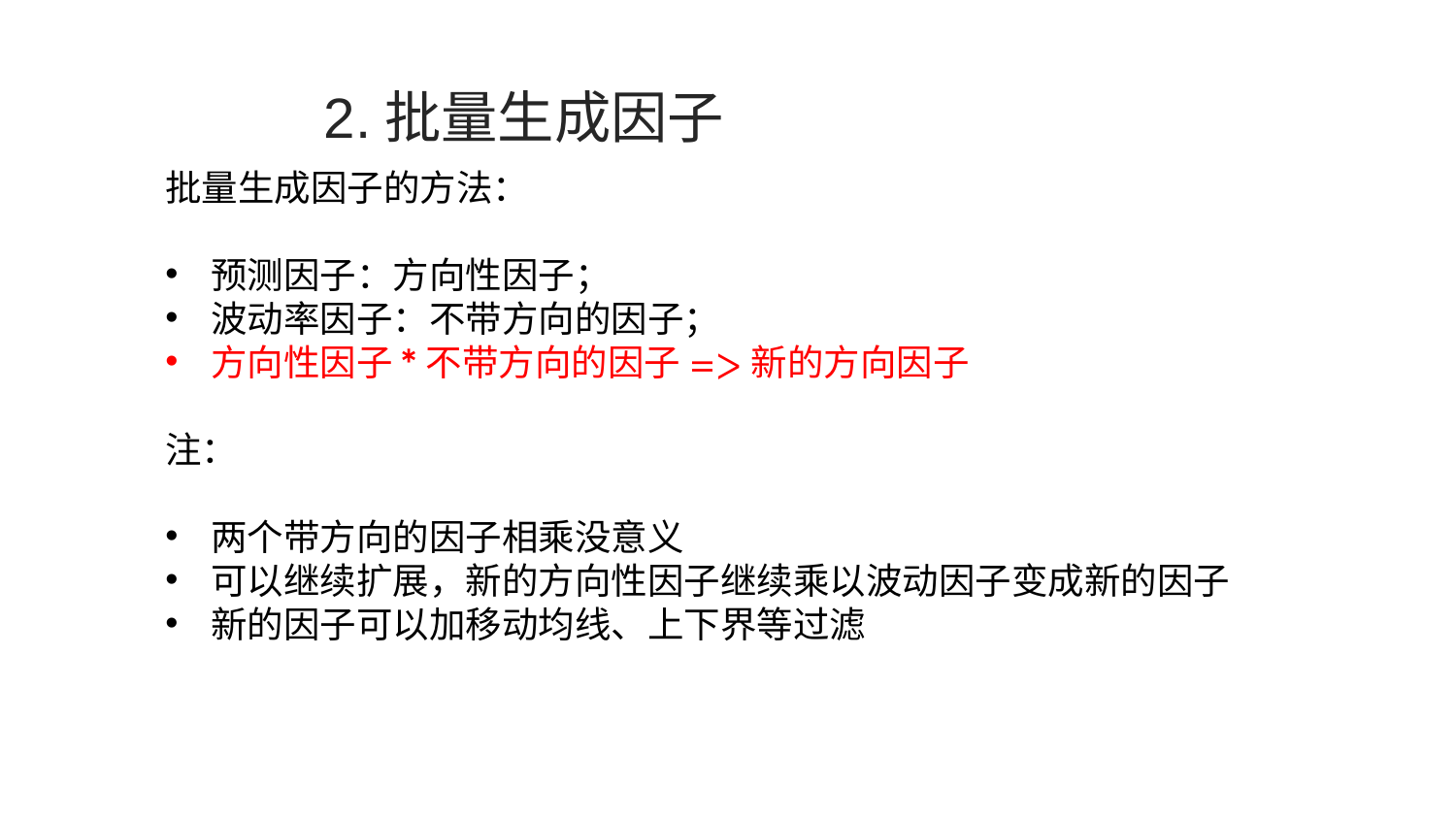

# 2.批量生成因子
批量生成因子的方法：

预测因子：方向性因子；
波动率因子：不带方向的因子；
方向性因子*不带方向的因子=>新的方向因子

注：

两个带方向的因子相乘没意义
可以继续扩展，新的方向性因子继续乘以波动因子变成新的因子
新的因子可以加移动均线、上下界等过滤